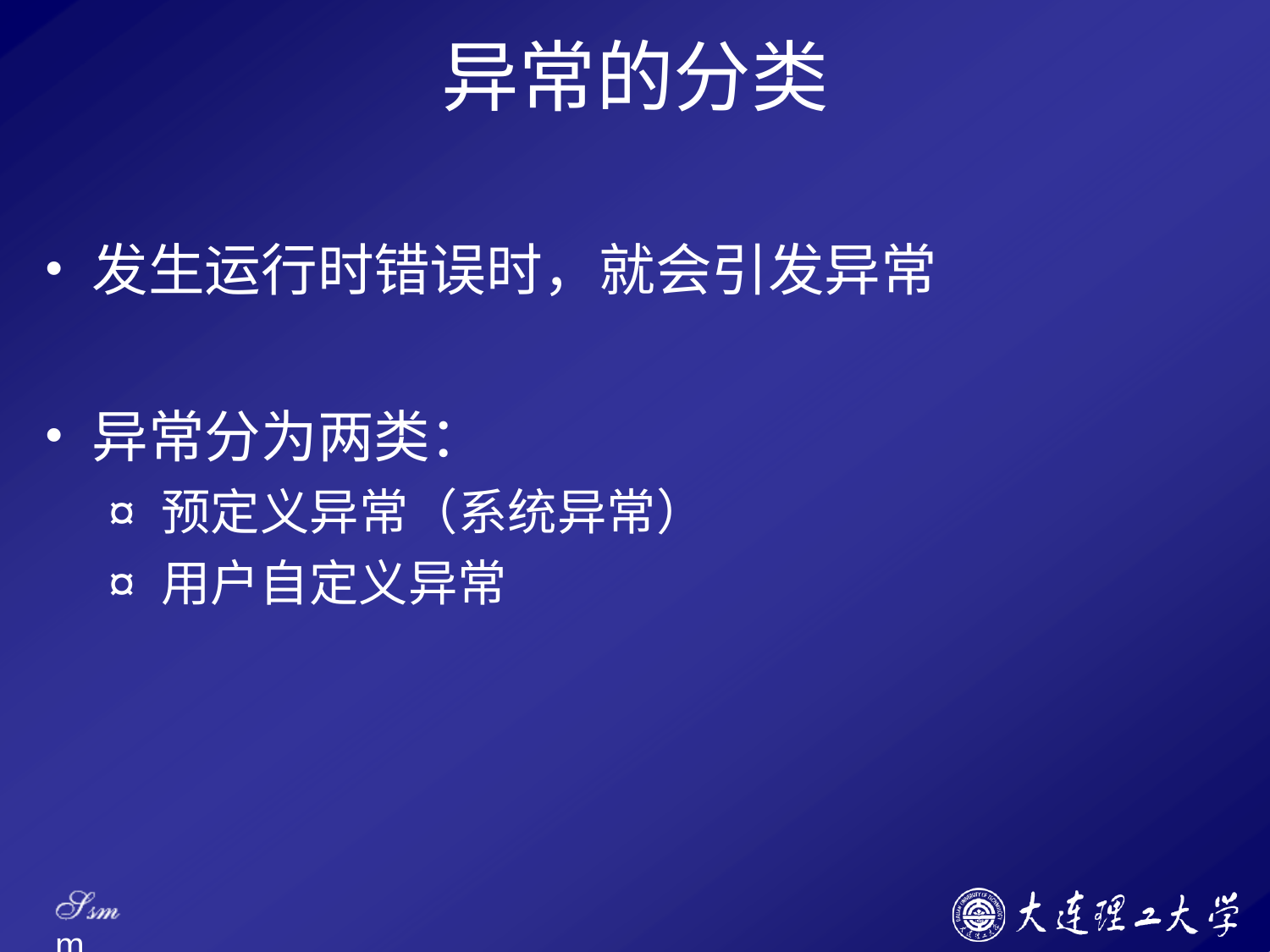

# 异常的分类
发生运行时错误时，就会引发异常

异常分为两类：
¤ 预定义异常（系统异常）
¤ 用户自定义异常

Ssm